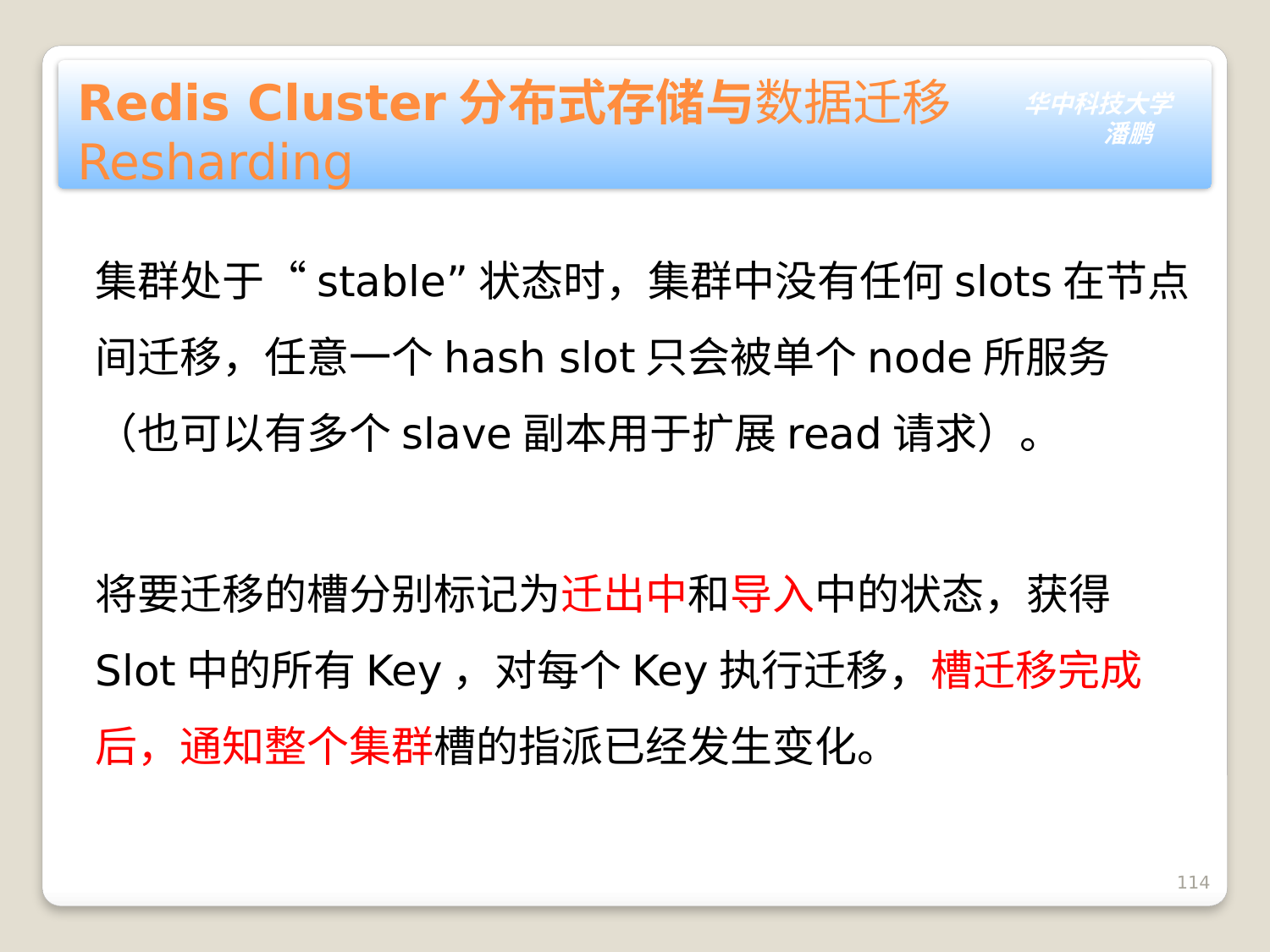

# Redis Cluster分布式存储与数据迁移Resharding
集群处于“stable”状态时，集群中没有任何slots在节点间迁移，任意一个hash slot只会被单个node所服务（也可以有多个slave副本用于扩展read请求）。

将要迁移的槽分别标记为迁出中和导入中的状态，获得Slot中的所有Key，对每个Key执行迁移，槽迁移完成后，通知整个集群槽的指派已经发生变化。
114